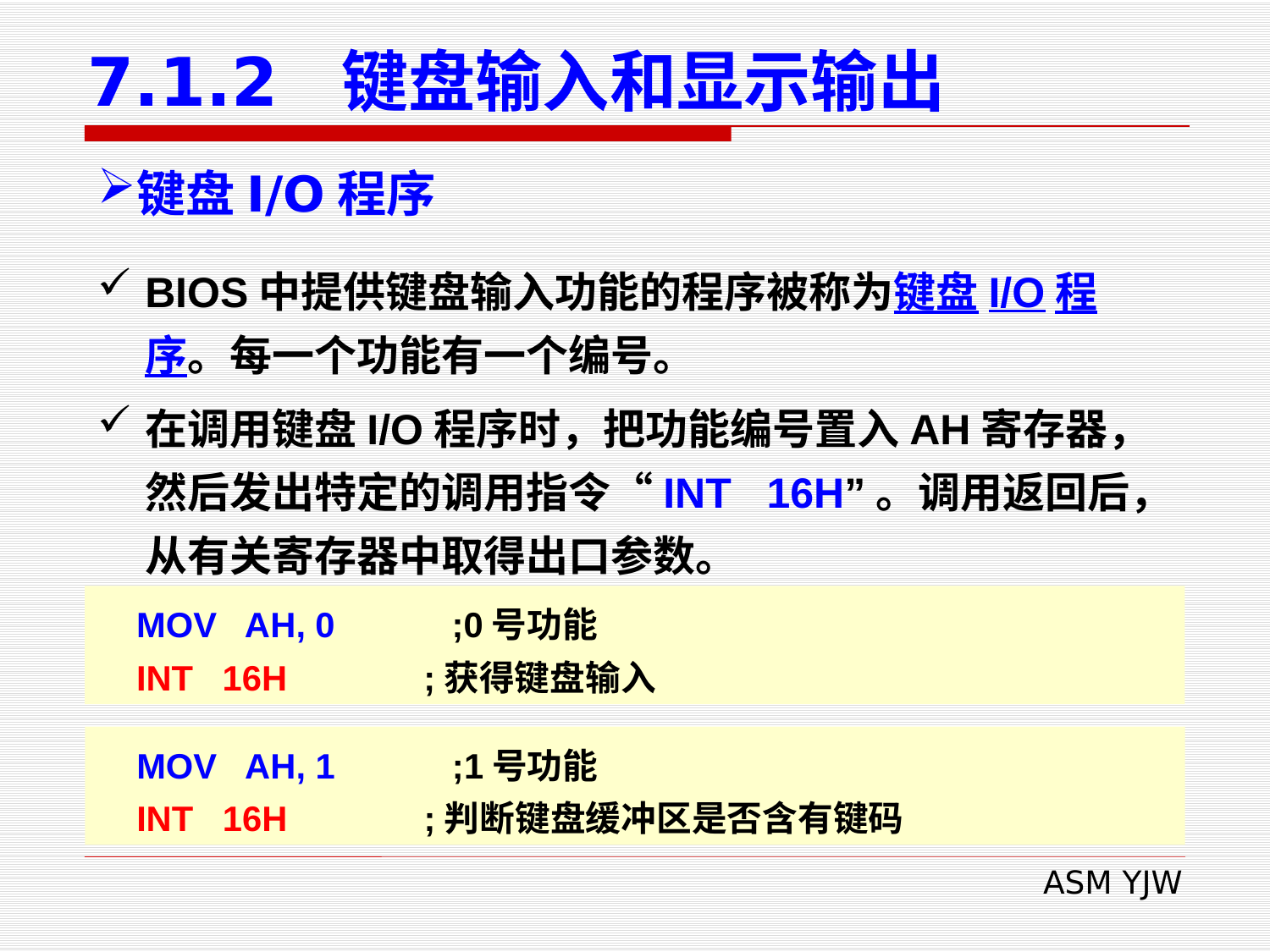

# 7.1.2  键盘输入和显示输出
键盘I/O程序
BIOS中提供键盘输入功能的程序被称为键盘I/O程序。每一个功能有一个编号。
在调用键盘I/O程序时，把功能编号置入AH寄存器，然后发出特定的调用指令“INT   16H”。调用返回后，从有关寄存器中取得出口参数。

    MOV   AH, 0            ;0号功能
    INT   16H              ;获得键盘输入
    MOV   AH, 1            ;1号功能
    INT   16H              ;判断键盘缓冲区是否含有键码